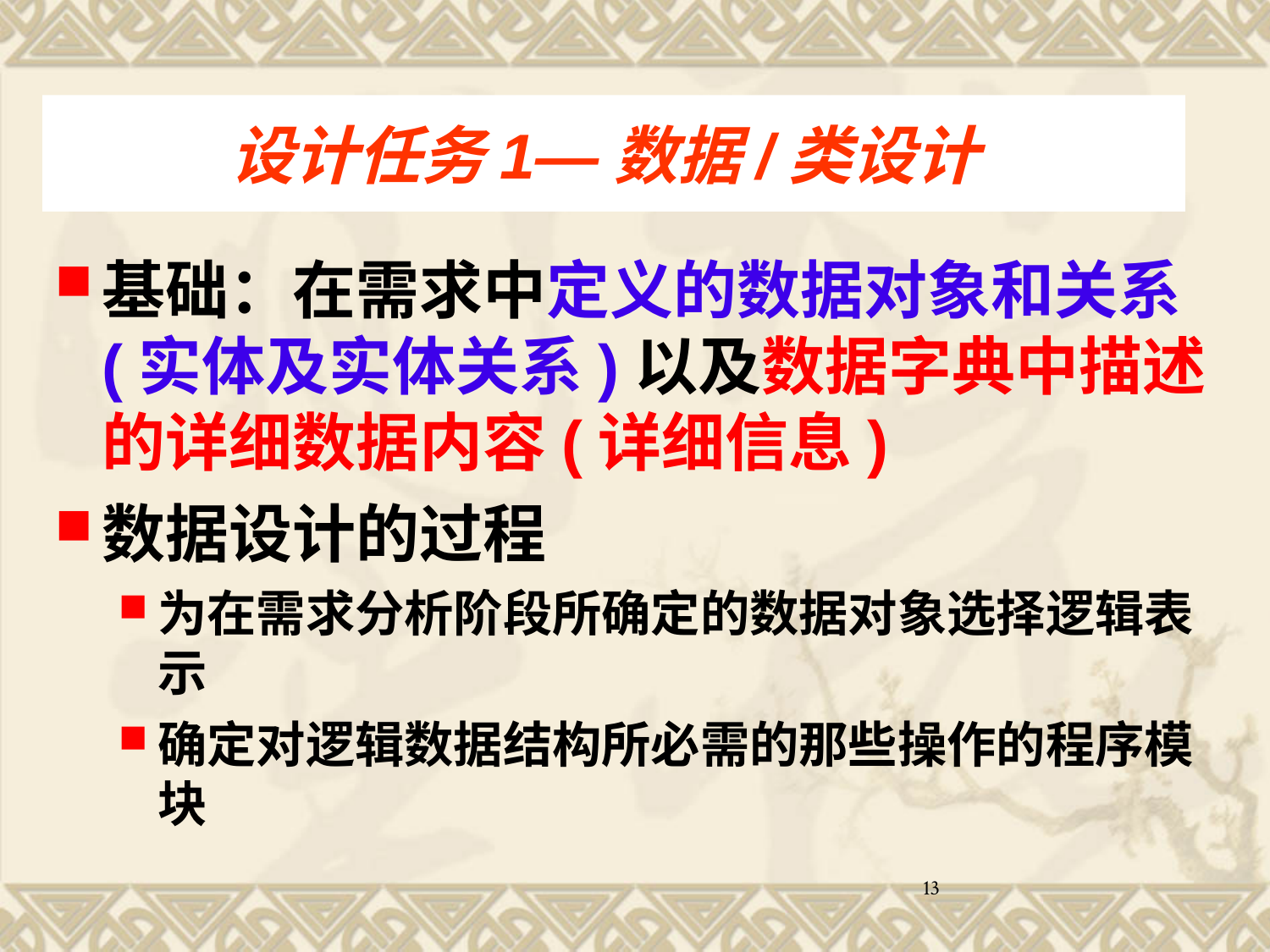

设计任务1—数据/类设计
基础：在需求中定义的数据对象和关系(实体及实体关系)以及数据字典中描述的详细数据内容(详细信息)
数据设计的过程
为在需求分析阶段所确定的数据对象选择逻辑表示
确定对逻辑数据结构所必需的那些操作的程序模块
13